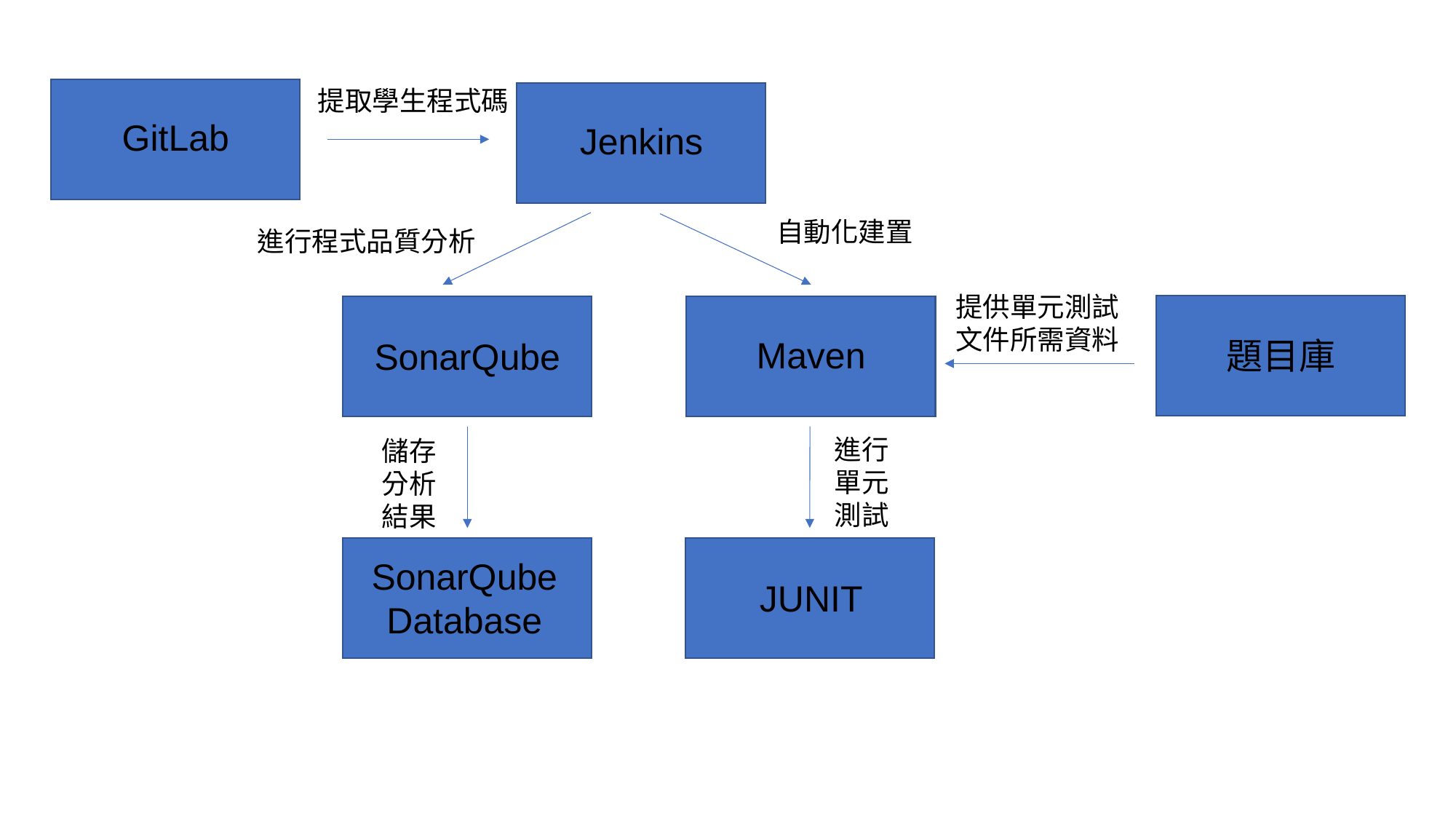

提取學生程式碼

GitLab

Jenkins
自動化建置
進行程式品質分析

Maven

SonarQube
儲存分析結果

SonarQube
Database
提供單元測試文件所需資料

題目庫
進行單元測試

JUNIT